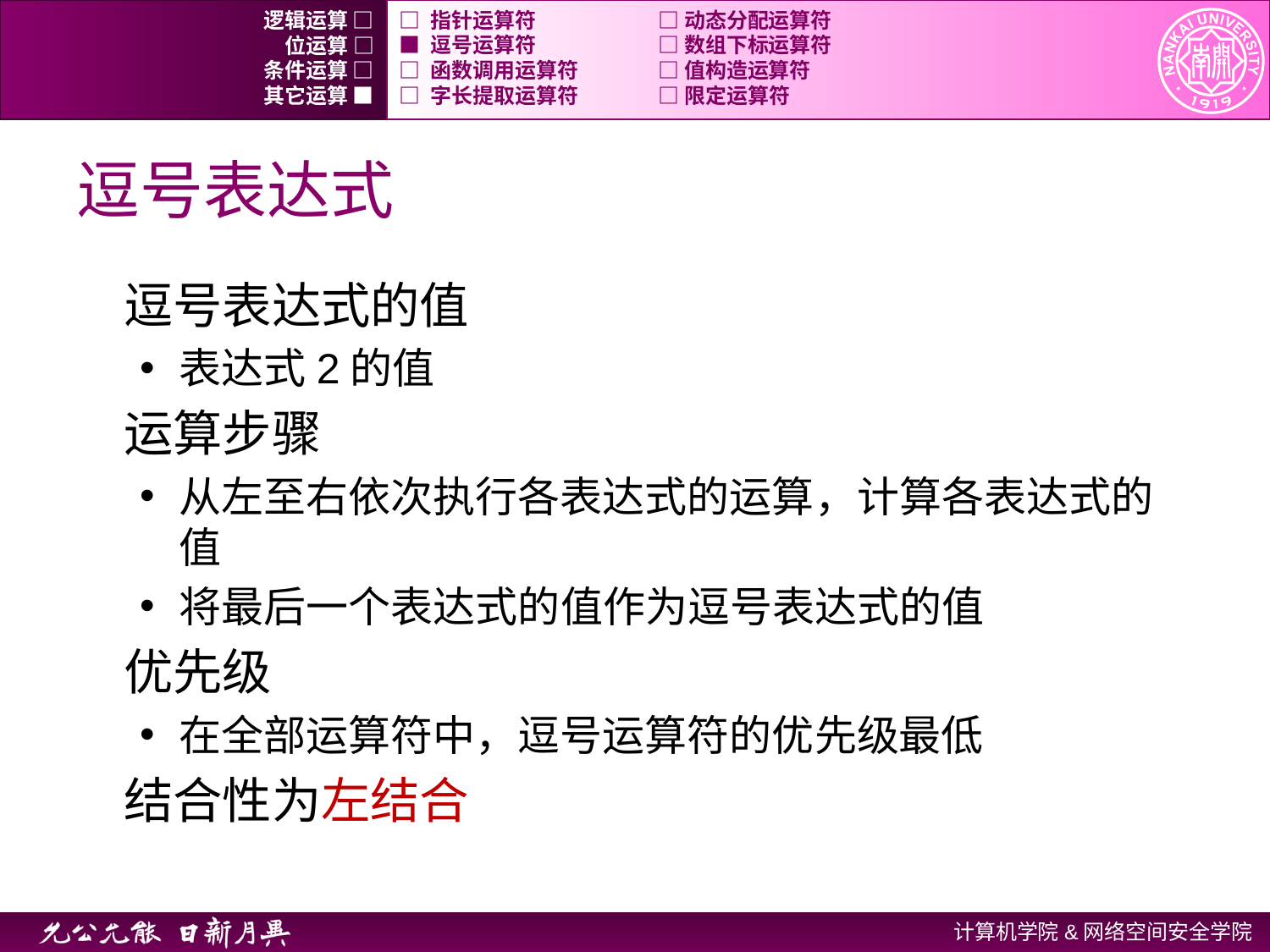

逻辑运算 □
□ 指针运算符	 □ 动态分配运算符
位运算 □
■ 逗号运算符	 □ 数组下标运算符
条件运算 □
□ 函数调用运算符	 □ 值构造运算符
其它运算 ■
□ 字长提取运算符	 □ 限定运算符

# 逗号表达式
逗号表达式的值
表达式2的值
运算步骤
从左至右依次执行各表达式的运算，计算各表达式的值
将最后一个表达式的值作为逗号表达式的值
优先级
在全部运算符中，逗号运算符的优先级最低
结合性为左结合